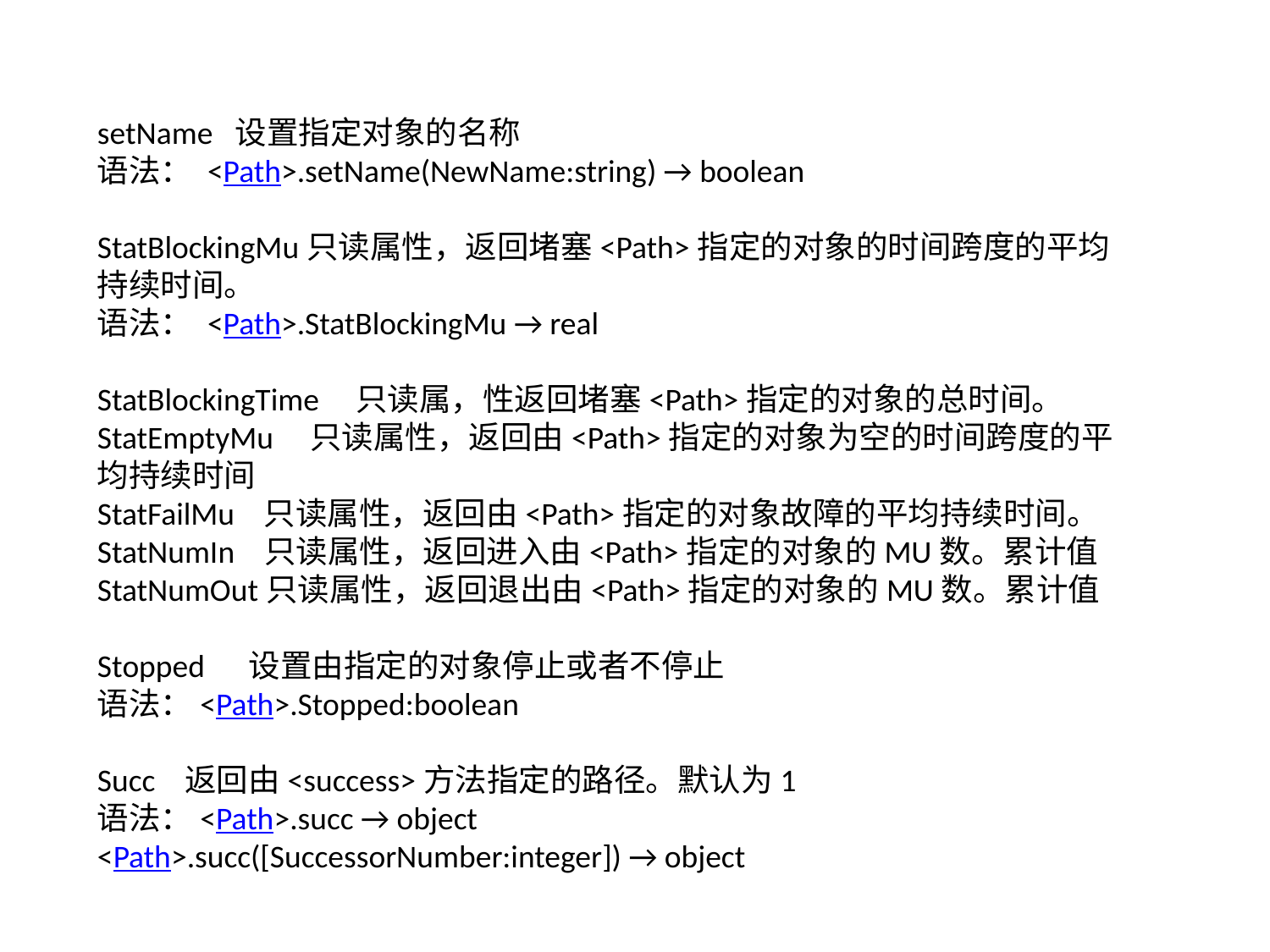

setName  设置指定对象的名称
语法： <Path>.setName(NewName:string) → boolean

StatBlockingMu只读属性，返回堵塞<Path>指定的对象的时间跨度的平均持续时间。
语法： <Path>.StatBlockingMu → real

StatBlockingTime    只读属，性返回堵塞<Path>指定的对象的总时间。
StatEmptyMu    只读属性，返回由<Path>指定的对象为空的时间跨度的平均持续时间
StatFailMu   只读属性，返回由<Path>指定的对象故障的平均持续时间。
StatNumIn   只读属性，返回进入由<Path>指定的对象的MU数。累计值
StatNumOut只读属性，返回退出由<Path>指定的对象的MU数。累计值

Stopped     设置由指定的对象停止或者不停止
语法：<Path>.Stopped:boolean

Succ   返回由<success>方法指定的路径。默认为1
语法：<Path>.succ → object
<Path>.succ([SuccessorNumber:integer]) → object